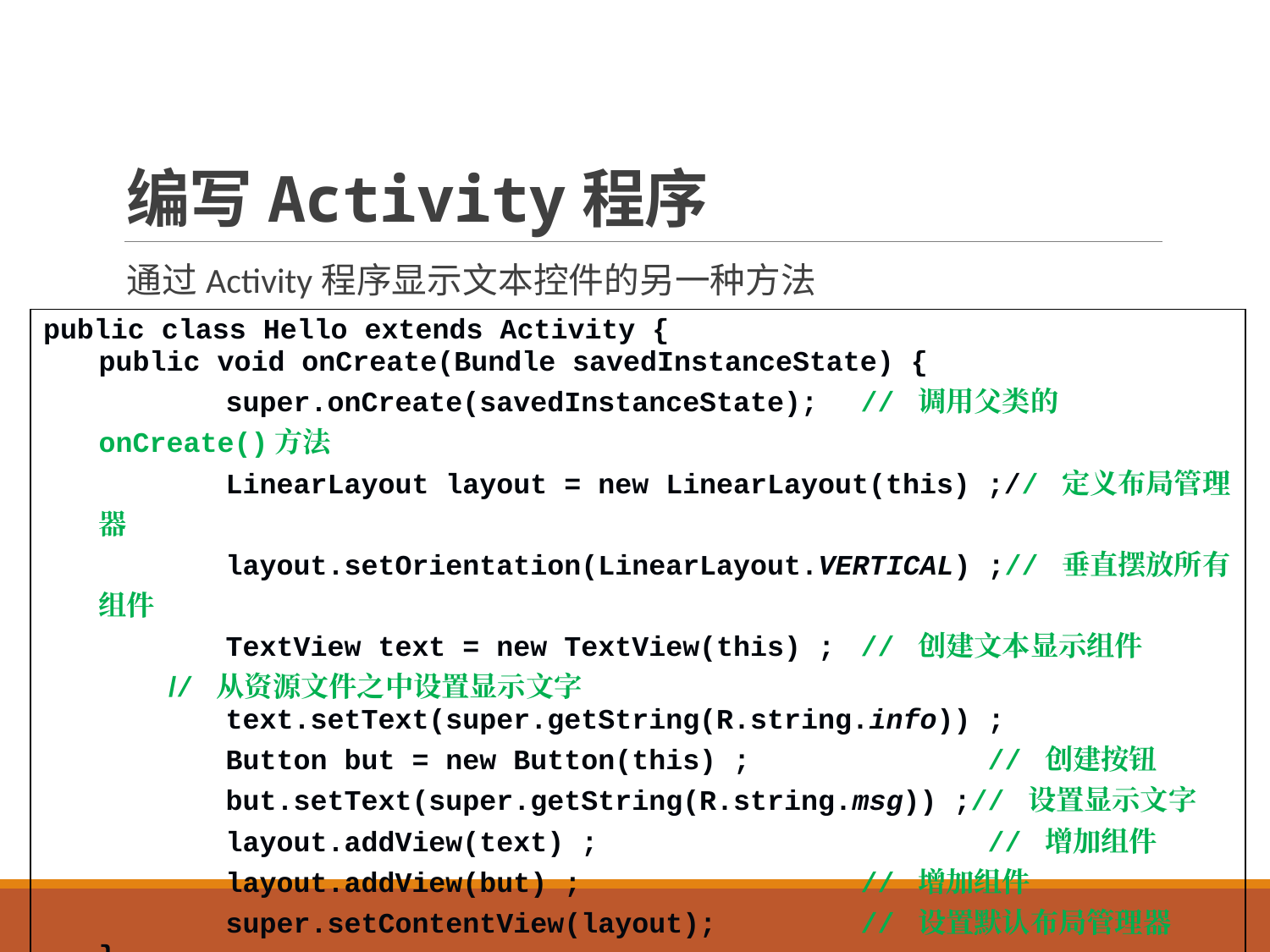

# 编写Activity程序
通过Activity程序显示文本控件的另一种方法
| public class Hello extends Activity { public void onCreate(Bundle savedInstanceState) { super.onCreate(savedInstanceState); // 调用父类的onCreate()方法 LinearLayout layout = new LinearLayout(this) ;// 定义布局管理器 layout.setOrientation(LinearLayout.VERTICAL) ;// 垂直摆放所有组件 TextView text = new TextView(this) ; // 创建文本显示组件 // 从资源文件之中设置显示文字 text.setText(super.getString(R.string.info)) ; Button but = new Button(this) ; // 创建按钮 but.setText(super.getString(R.string.msg)) ;// 设置显示文字 layout.addView(text) ; // 增加组件 layout.addView(but) ; // 增加组件 super.setContentView(layout); // 设置默认布局管理器 } } |
| --- |